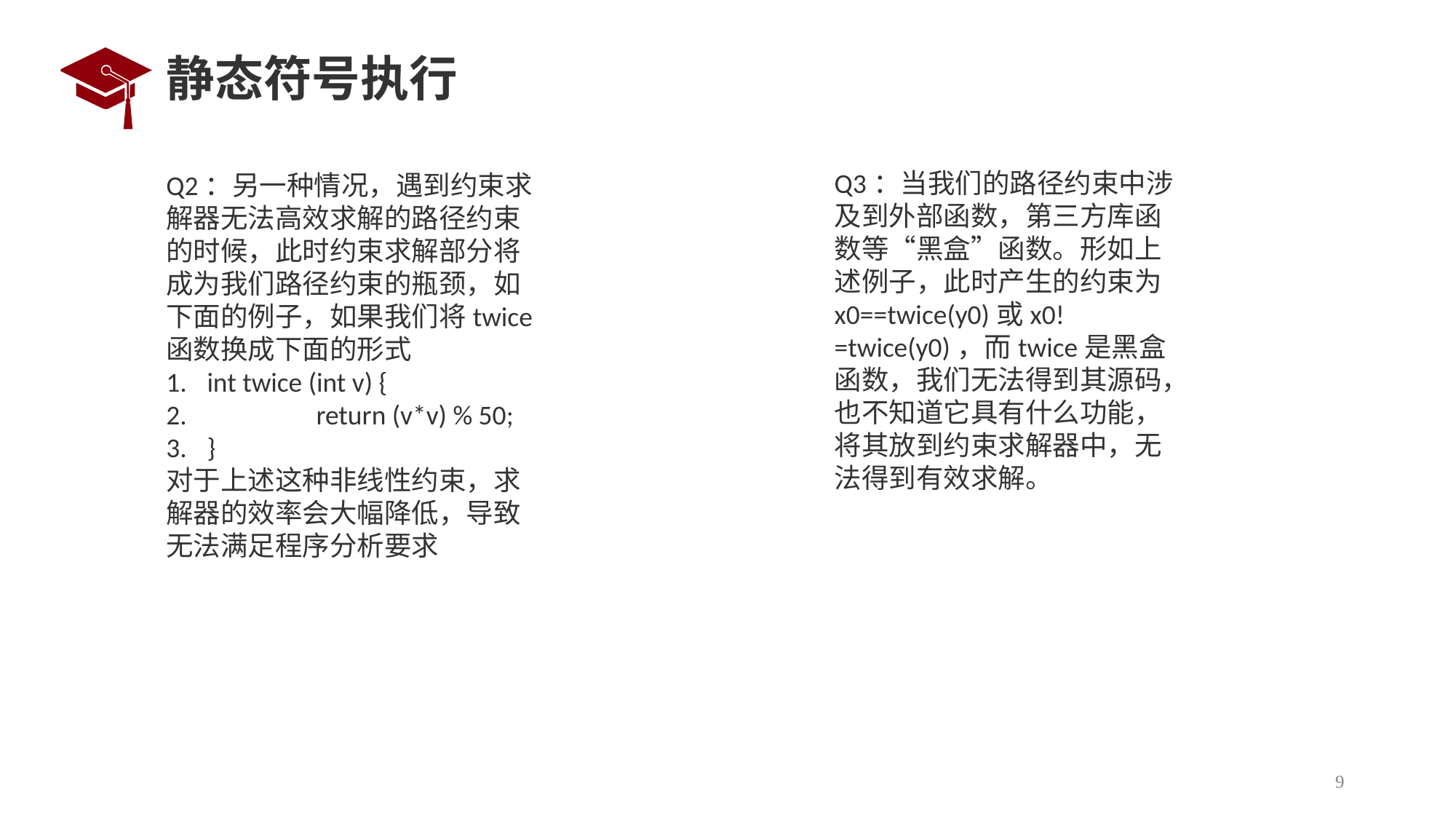

# 静态符号执行
Q3：当我们的路径约束中涉及到外部函数，第三方库函数等“黑盒”函数。形如上述例子，此时产生的约束为x0==twice(y0)或x0!=twice(y0)，而twice是黑盒函数，我们无法得到其源码，也不知道它具有什么功能，将其放到约束求解器中，无法得到有效求解。
Q2：另一种情况，遇到约束求解器无法高效求解的路径约束的时候，此时约束求解部分将成为我们路径约束的瓶颈，如下面的例子，如果我们将twice函数换成下面的形式
int twice (int v) {
	return (v*v) % 50;
}
对于上述这种非线性约束，求解器的效率会大幅降低，导致无法满足程序分析要求
9